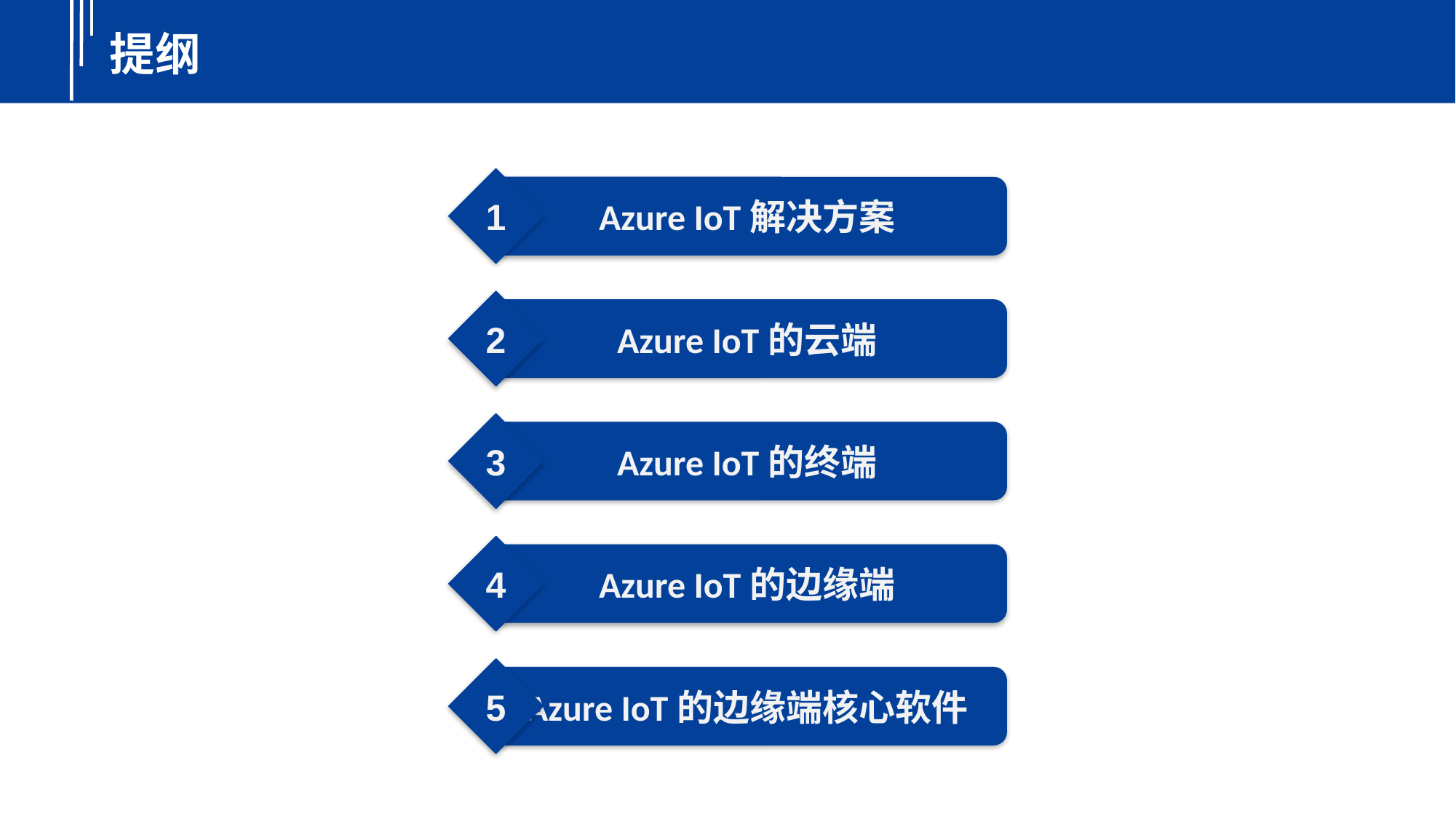

1
Azure IoT解决方案
2
Azure IoT的云端
3
Azure IoT的终端
4
Azure IoT的边缘端
5
Azure IoT的边缘端核心软件